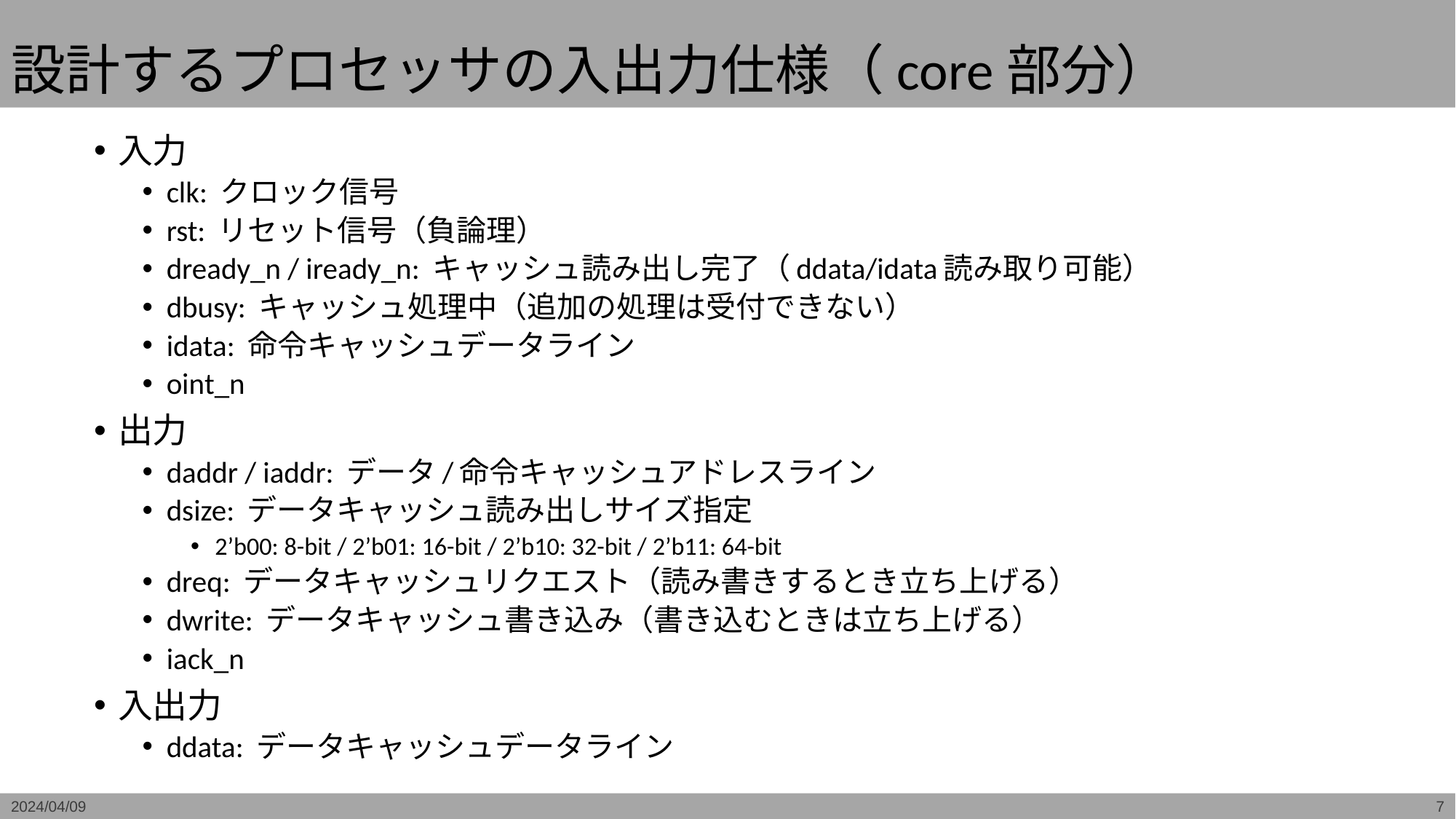

# 設計するプロセッサの入出力仕様（core部分）
入力
clk: クロック信号
rst: リセット信号（負論理）
dready_n / iready_n: キャッシュ読み出し完了（ddata/idata読み取り可能）
dbusy: キャッシュ処理中（追加の処理は受付できない）
idata: 命令キャッシュデータライン
oint_n
出力
daddr / iaddr: データ/命令キャッシュアドレスライン
dsize: データキャッシュ読み出しサイズ指定
2’b00: 8-bit / 2’b01: 16-bit / 2’b10: 32-bit / 2’b11: 64-bit
dreq: データキャッシュリクエスト（読み書きするとき立ち上げる）
dwrite: データキャッシュ書き込み（書き込むときは立ち上げる）
iack_n
入出力
ddata: データキャッシュデータライン

2024/04/09
7